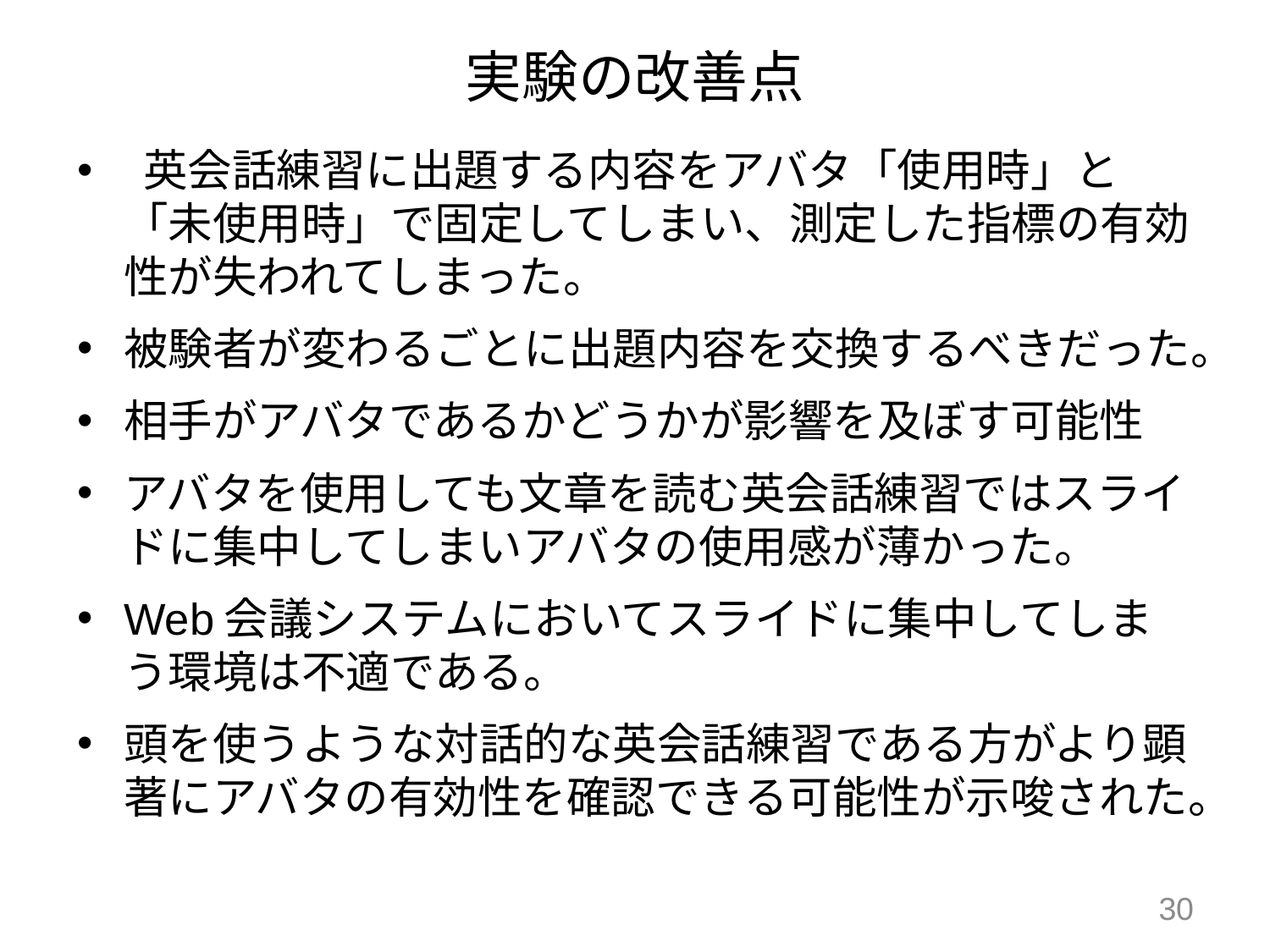

# 実験の改善点
 英会話練習に出題する内容をアバタ「使用時」と「未使用時」で固定してしまい、測定した指標の有効性が失われてしまった。
被験者が変わるごとに出題内容を交換するべきだった。
相手がアバタであるかどうかが影響を及ぼす可能性
アバタを使用しても文章を読む英会話練習ではスライドに集中してしまいアバタの使用感が薄かった。
Web会議システムにおいてスライドに集中してしまう環境は不適である。
頭を使うような対話的な英会話練習である方がより顕著にアバタの有効性を確認できる可能性が示唆された。
30